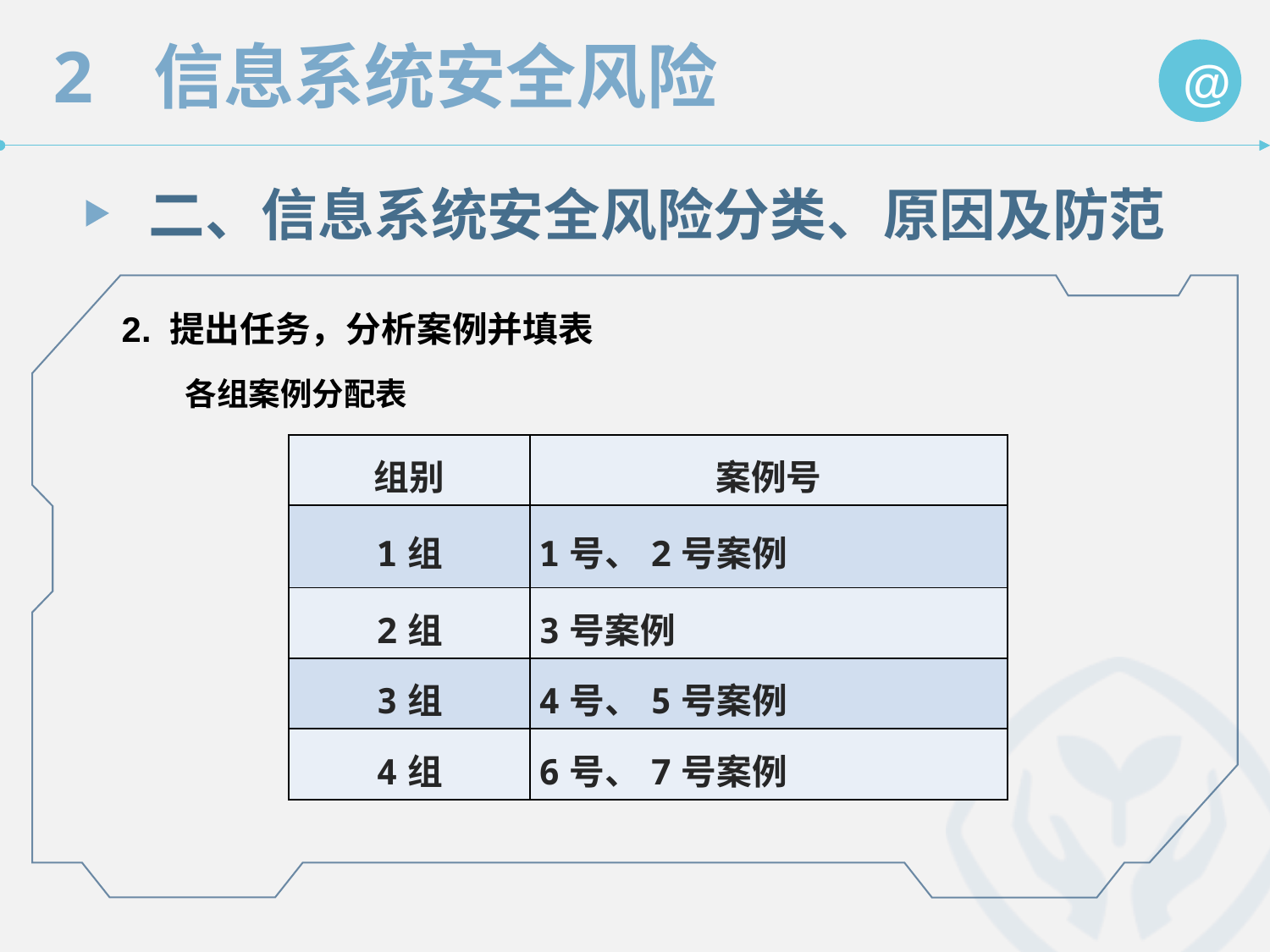

二、信息系统安全风险分类、原因及防范

2. 提出任务，分析案例并填表
　　各组案例分配表
| 组别 | 案例号 |
| --- | --- |
| 1组 | 1号、2号案例 |
| 2组 | 3号案例 |
| 3组 | 4号、5号案例 |
| 4组 | 6号、7号案例 |